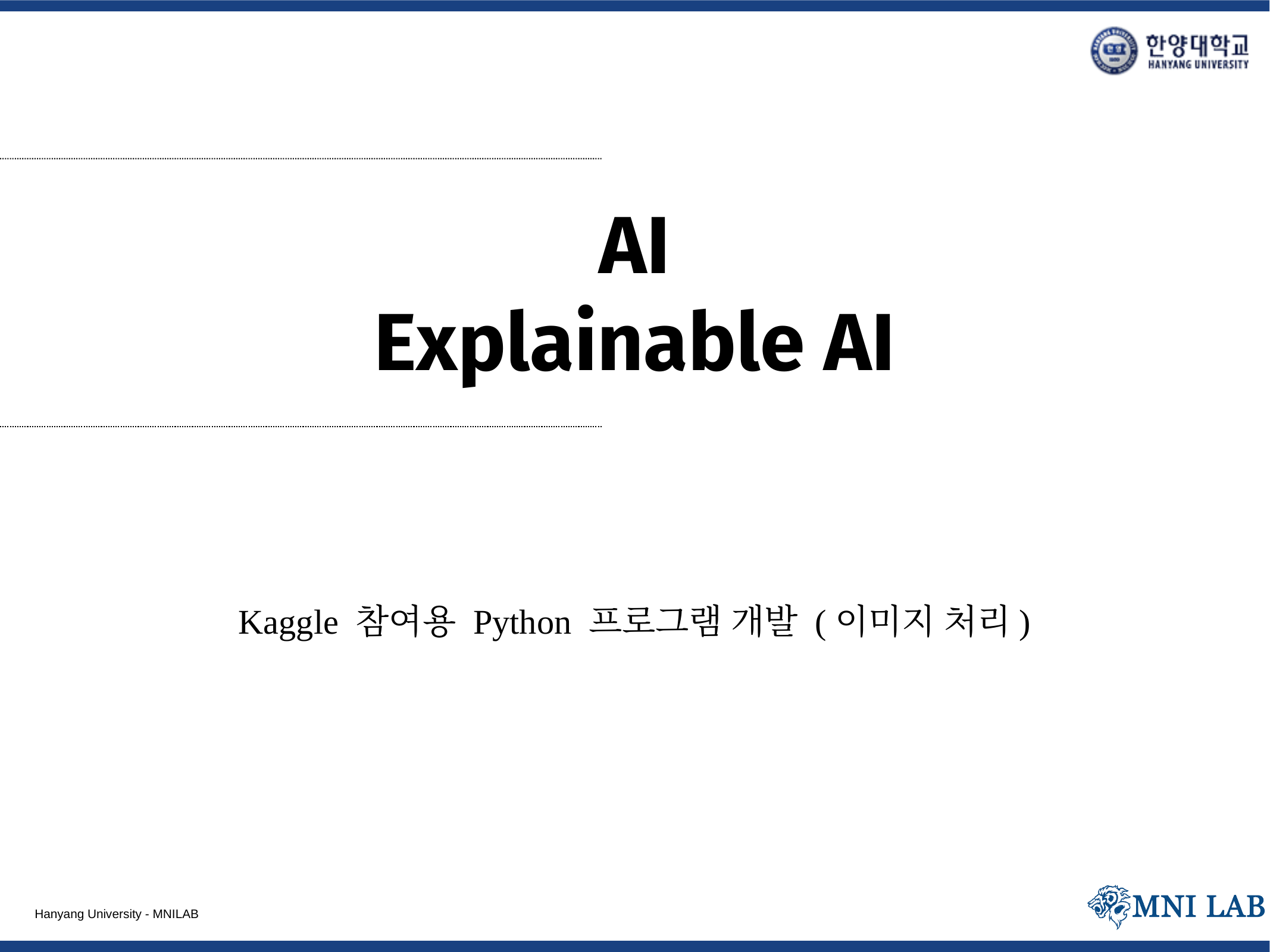

# AI Explainable AI
Kaggle 참여용 Python 프로그램 개발 (이미지 처리)